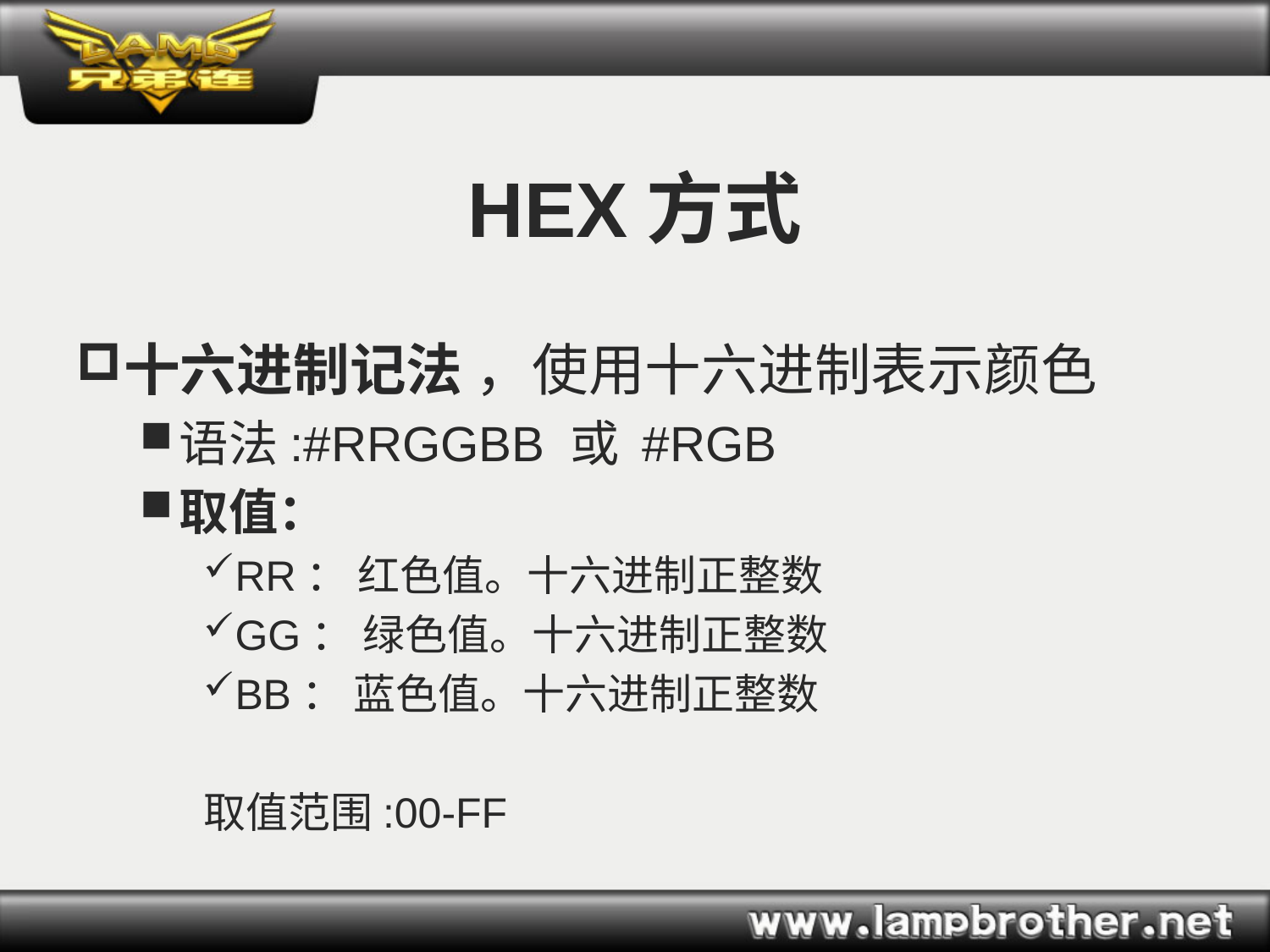

# HEX方式
十六进制记法 ，使用十六进制表示颜色
语法:#RRGGBB 或 #RGB
取值：
RR： 红色值。十六进制正整数
GG： 绿色值。十六进制正整数
BB： 蓝色值。十六进制正整数

取值范围:00-FF